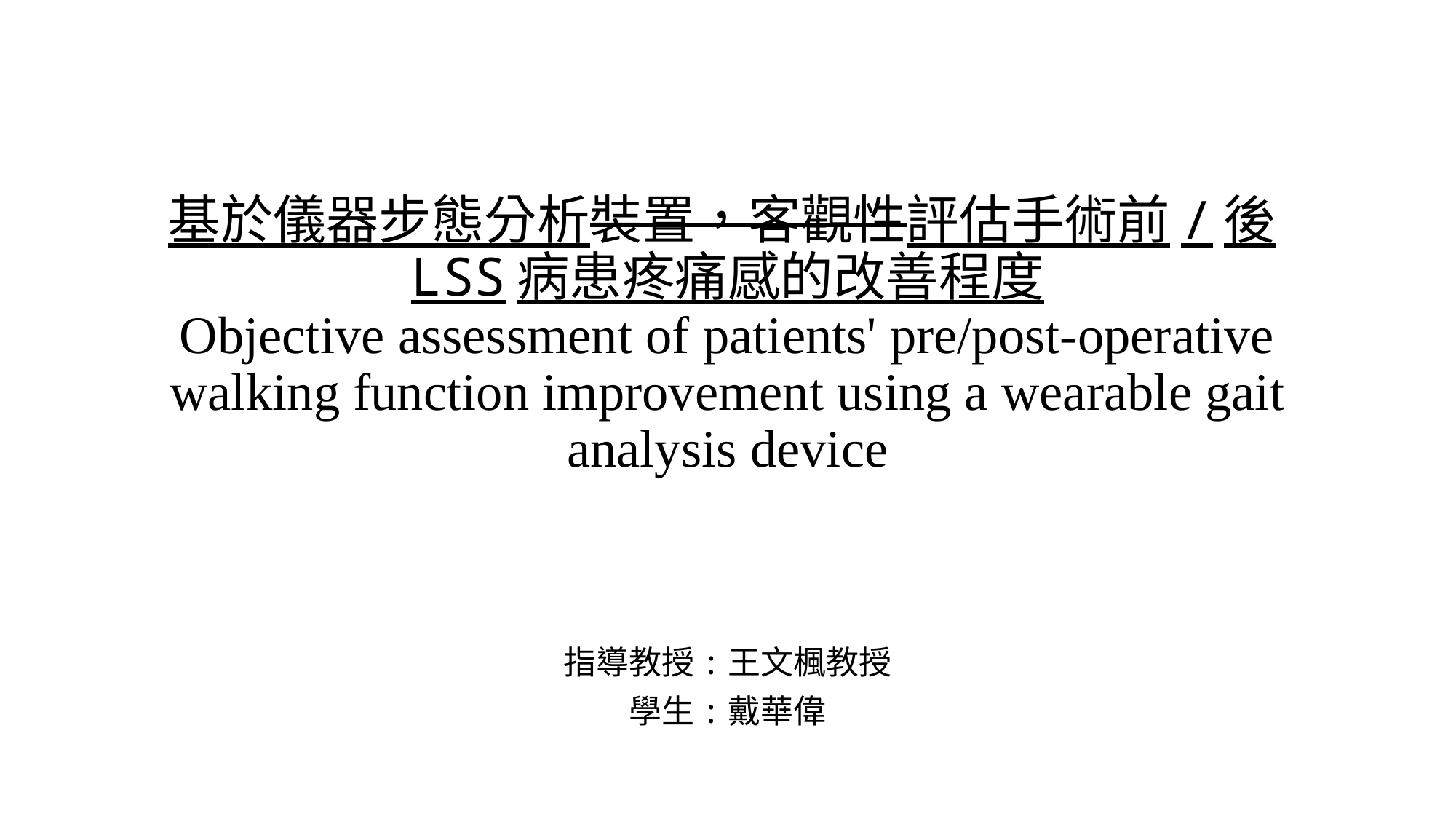

# 基於儀器步態分析裝置，客觀性評估手術前/後LSS病患疼痛感的改善程度 Objective assessment of patients' pre/post-operative walking function improvement using a wearable gait analysis device

指導教授:王文楓教授
學生:戴華偉